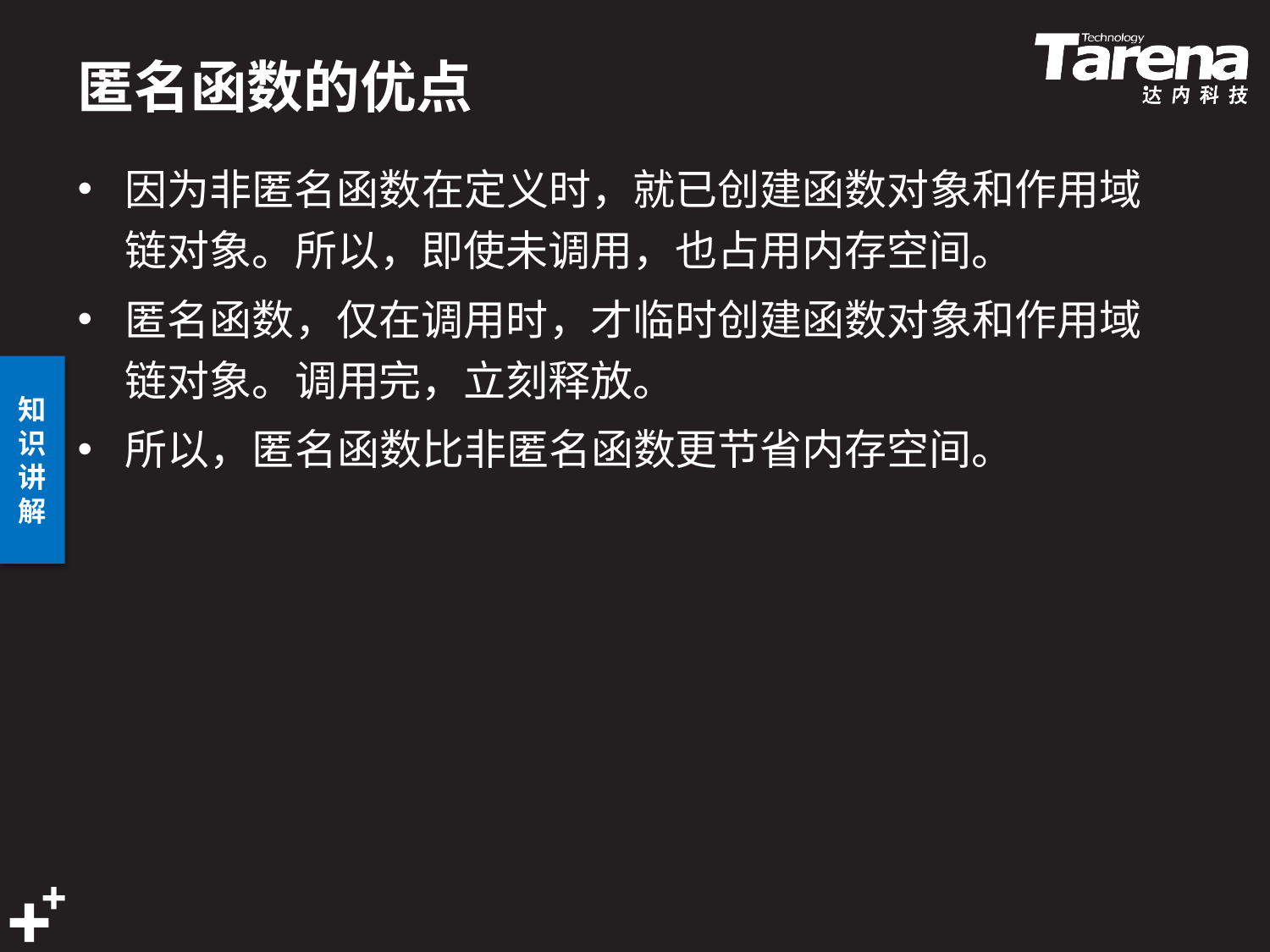

# 匿名函数的优点
因为非匿名函数在定义时，就已创建函数对象和作用域链对象。所以，即使未调用，也占用内存空间。
匿名函数，仅在调用时，才临时创建函数对象和作用域链对象。调用完，立刻释放。
所以，匿名函数比非匿名函数更节省内存空间。